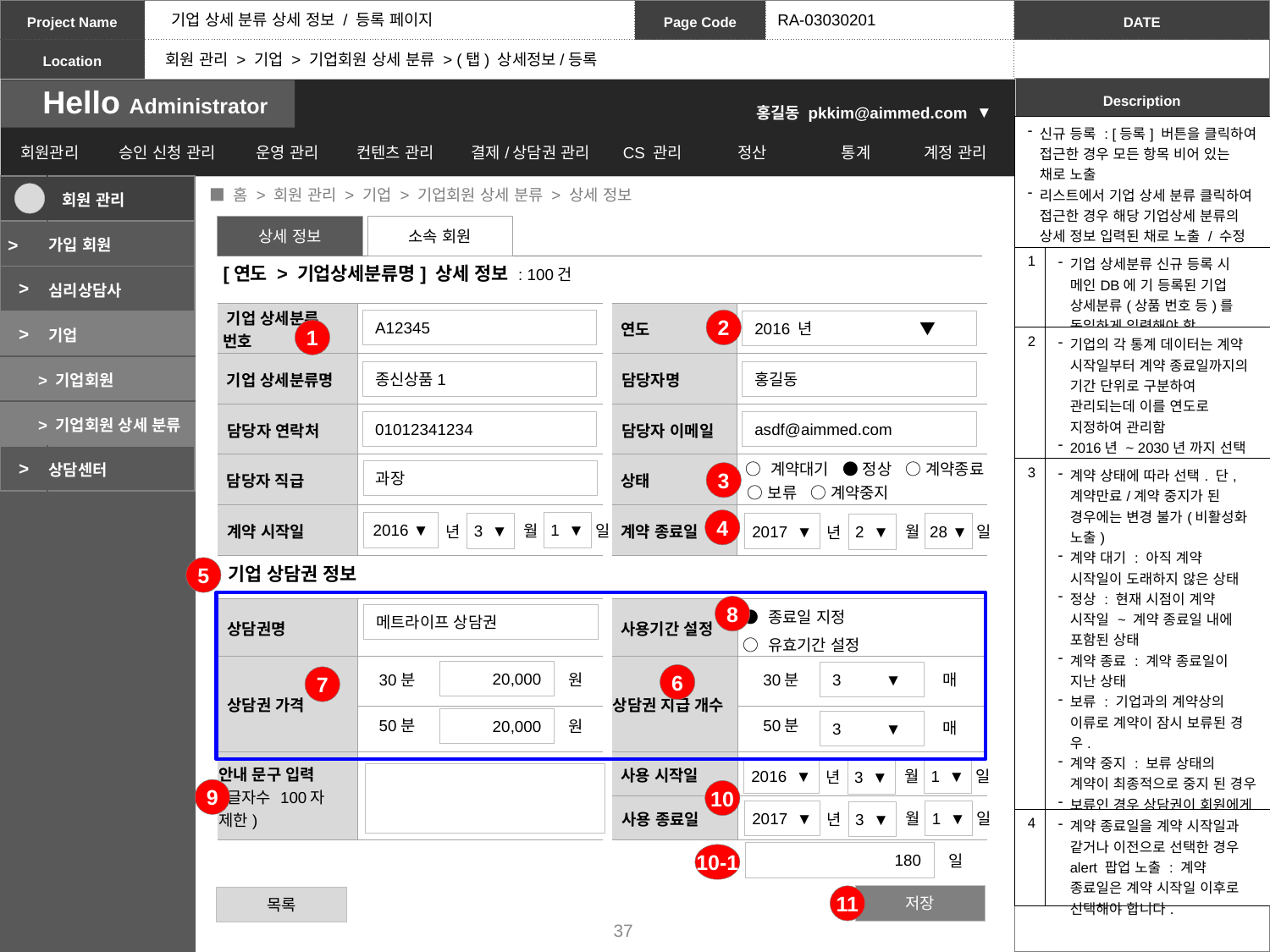

기업 상세 분류 상세 정보 / 등록 페이지
RA-03030201
회원 관리 > 기업 > 기업회원 상세 분류 > (탭) 상세정보/등록
| 신규 등록 : [등록] 버튼을 클릭하여 접근한 경우 모든 항목 비어 있는 채로 노출 리스트에서 기업 상세 분류 클릭하여 접근한 경우 해당 기업상세 분류의 상세 정보 입력된 채로 노출 / 수정 가능 |  |
| --- | --- |
| 1 | 기업 상세분류 신규 등록 시 메인DB에 기 등록된 기업 상세분류(상품 번호 등)를 동일하게 입력해야 함 |
| 2 | 기업의 각 통계 데이터는 계약 시작일부터 계약 종료일까지의 기간 단위로 구분하여 관리되는데 이를 연도로 지정하여 관리함 2016년 ~ 2030년 까지 선택 가능 |
| 3 | 계약 상태에 따라 선택. 단, 계약만료/계약 중지가 된 경우에는 변경 불가(비활성화 노출) 계약 대기 : 아직 계약 시작일이 도래하지 않은 상태 정상 : 현재 시점이 계약 시작일 ~ 계약 종료일 내에 포함된 상태 계약 종료 : 계약 종료일이 지난 상태 보류 : 기업과의 계약상의 이류로 계약이 잠시 보류된 경우. 계약 중지 : 보류 상태의 계약이 최종적으로 중지 된 경우 보류인 경우 상담권이 회원에게 비활성화 노출되며 정상으로 상태를 변경한 경우 상담권이 다시 활성화 되어야 함 |
| 4 | 계약 종료일을 계약 시작일과 같거나 이전으로 선택한 경우 alert 팝업 노출 : 계약 종료일은 계약 시작일 이후로 선택해야 합니다. |
   ■ 홈 > 회원 관리 > 기업 > 기업회원 상세 분류 > 상세 정보

|  | 회원 관리 |
| --- | --- |
| > | 가입 회원 |
| > | 심리상담사 |
| > | 기업 |
| > 기업회원 |  |
| > 기업회원 상세 분류 |  |
| > | 상담센터 |

상세 정보
소속 회원
[연도 > 기업상세분류명] 상세 정보 : 100건
| 기업 상세분류 번호 |  |  | 연도 |  |
| --- | --- | --- | --- | --- |
| 기업 상세분류명 |  |  | 담당자명 |  |
| 담당자 연락처 |  |  | 담당자 이메일 |  |
| 담당자 직급 |  |  | 상태 | ○ 계약대기 ● 정상 ○ 계약종료 ○ 보류 ○ 계약중지 |
| 계약 시작일 |  |  | 계약 종료일 |  |
A12345
2
2016 년                        ▼
1
종신상품1
홍길동
01012341234
asdf@aimmed.com
과장
3
4
2016 ▼
1  ▼
3  ▼
월
일
년
일
2017  ▼
28 ▼
2  ▼
월
일
년
일
기업 상담권 정보
5

8
| 상담권명 |  |  | 사용기간 설정 | ● 종료일 지정 ○ 유효기간 설정 |
| --- | --- | --- | --- | --- |
| 상담권 가격 |  |  | 상담권 지급 개수 |  |
|  |  |  |  |  |
| 안내 문구 입력 (글자수 100자 제한) |  |  | 사용 시작일 |  |
|  |  |  | 사용 종료일 |  |
메트라이프 상담권
20,000
3          ▼
30분
원
30분
매
6
7
20,000
50분
50분
원
3          ▼
매
2016  ▼
1  ▼
3  ▼
월
일
년
일

9
10
2017  ▼
1  ▼
3  ▼
월
일
년
일
180
10-1
일
11
저장
목록
37